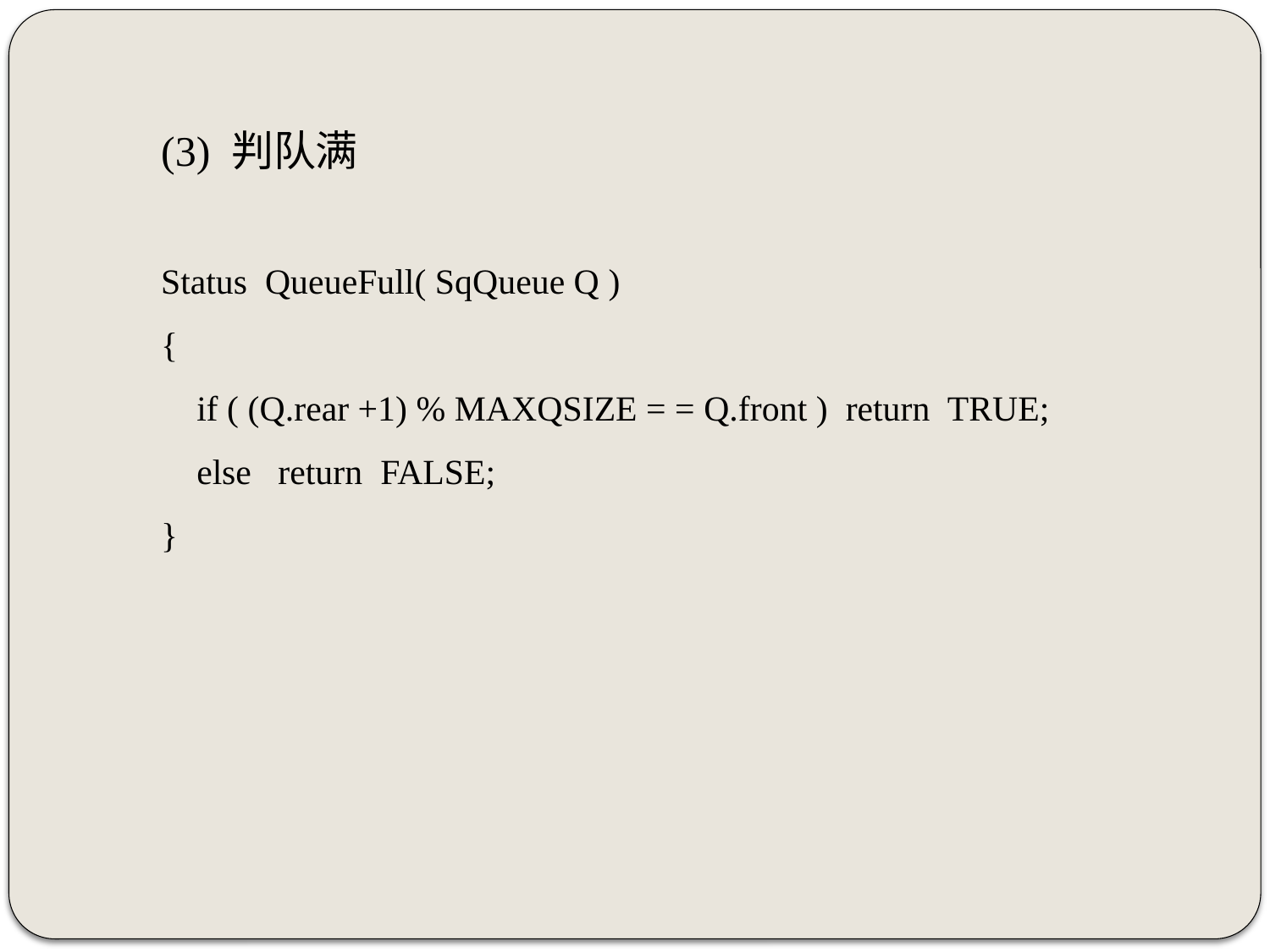

(3) 判队满

Status  QueueFull( SqQueue Q )
{
    if ( (Q.rear +1) % MAXQSIZE = = Q.front )  return  TRUE;
    else   return  FALSE;
}